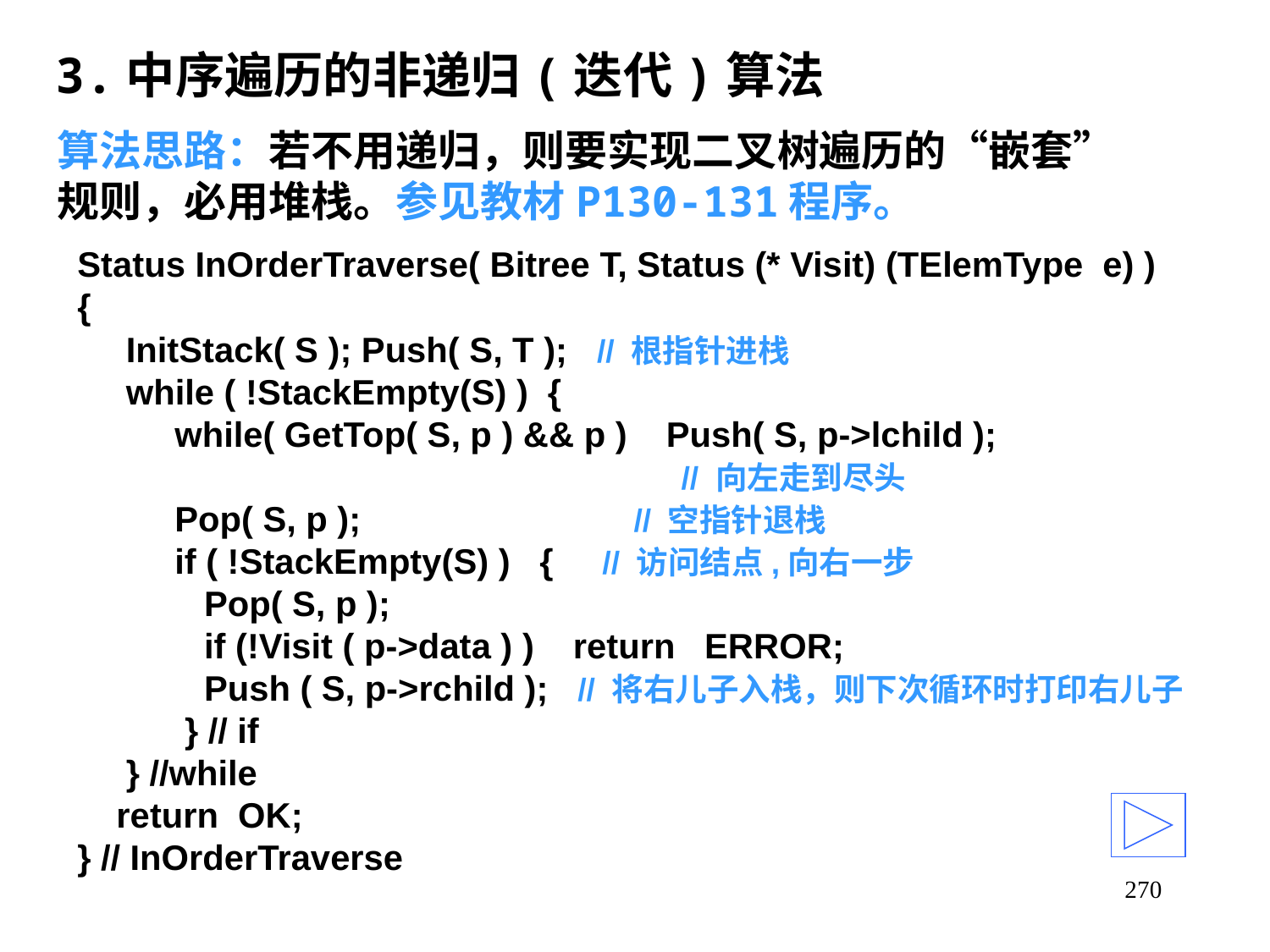

# 3.中序遍历的非递归(迭代)算法
算法思路：若不用递归，则要实现二叉树遍历的“嵌套”规则，必用堆栈。参见教材P130-131程序。

Status InOrderTraverse( Bitree T, Status (* Visit) (TElemType  e) )
{
     InitStack( S ); Push( S, T );   // 根指针进栈
     while ( !StackEmpty(S) )  {
          while( GetTop( S, p ) && p )    Push( S, p->lchild );
                                                              // 向左走到尽头
          Pop( S, p );                            // 空指针退栈
          if ( !StackEmpty(S) )   {     // 访问结点,向右一步
             Pop( S, p );
             if (!Visit ( p->data ) )    return   ERROR;
             Push ( S, p->rchild );   // 将右儿子入栈，则下次循环时打印右儿子
           } // if
     } //while
    return  OK;
} // InOrderTraverse

270